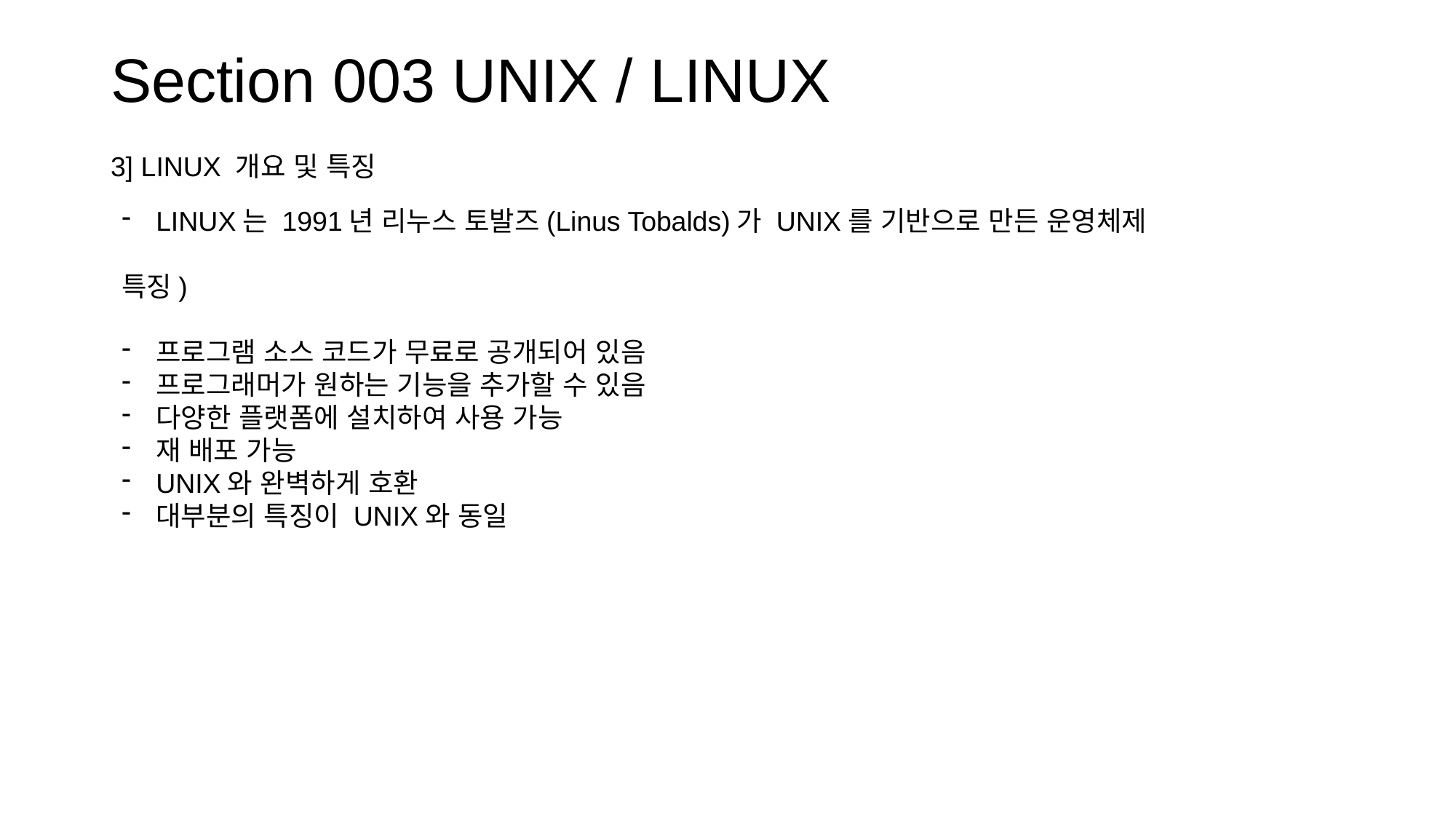

Section 003 UNIX / LINUX
3] LINUX 개요 및 특징
LINUX는 1991년 리누스 토발즈(Linus Tobalds)가 UNIX를 기반으로 만든 운영체제

특징)

프로그램 소스 코드가 무료로 공개되어 있음
프로그래머가 원하는 기능을 추가할 수 있음
다양한 플랫폼에 설치하여 사용 가능
재 배포 가능
UNIX와 완벽하게 호환
대부분의 특징이 UNIX와 동일